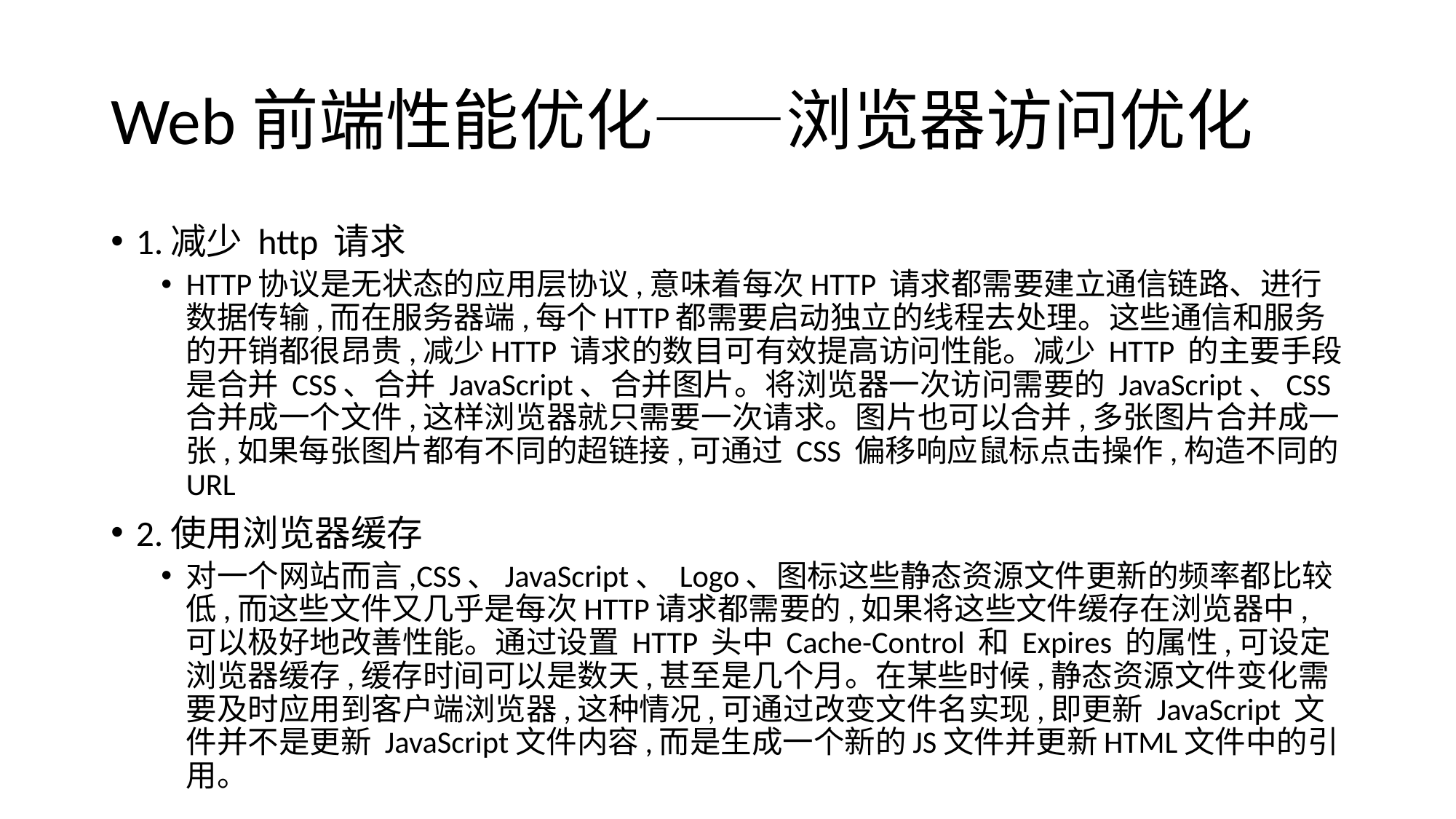

# Web前端性能优化——浏览器访问优化
1.减少 http 请求
HTTP协议是无状态的应用层协议,意味着每次HTTP 请求都需要建立通信链路、进行数据传输,而在服务器端,每个HTTP都需要启动独立的线程去处理。这些通信和服务的开销都很昂贵,减少HTTP 请求的数目可有效提高访问性能。减少 HTTP 的主要手段是合并 CSS、合并 JavaScript、合并图片。将浏览器一次访问需要的 JavaScript、CSS合并成一个文件,这样浏览器就只需要一次请求。图片也可以合并,多张图片合并成一张,如果每张图片都有不同的超链接,可通过 CSS 偏移响应鼠标点击操作,构造不同的 URL
2.使用浏览器缓存
对一个网站而言,CSS、JavaScript、 Logo、图标这些静态资源文件更新的频率都比较低,而这些文件又几乎是每次HTTP请求都需要的,如果将这些文件缓存在浏览器中,可以极好地改善性能。通过设置 HTTP 头中 Cache-Control 和 Expires 的属性,可设定浏览器缓存,缓存时间可以是数天,甚至是几个月。在某些时候,静态资源文件变化需要及时应用到客户端浏览器,这种情况,可通过改变文件名实现,即更新 JavaScript 文件并不是更新 JavaScript文件内容,而是生成一个新的JS文件并更新HTML文件中的引用。